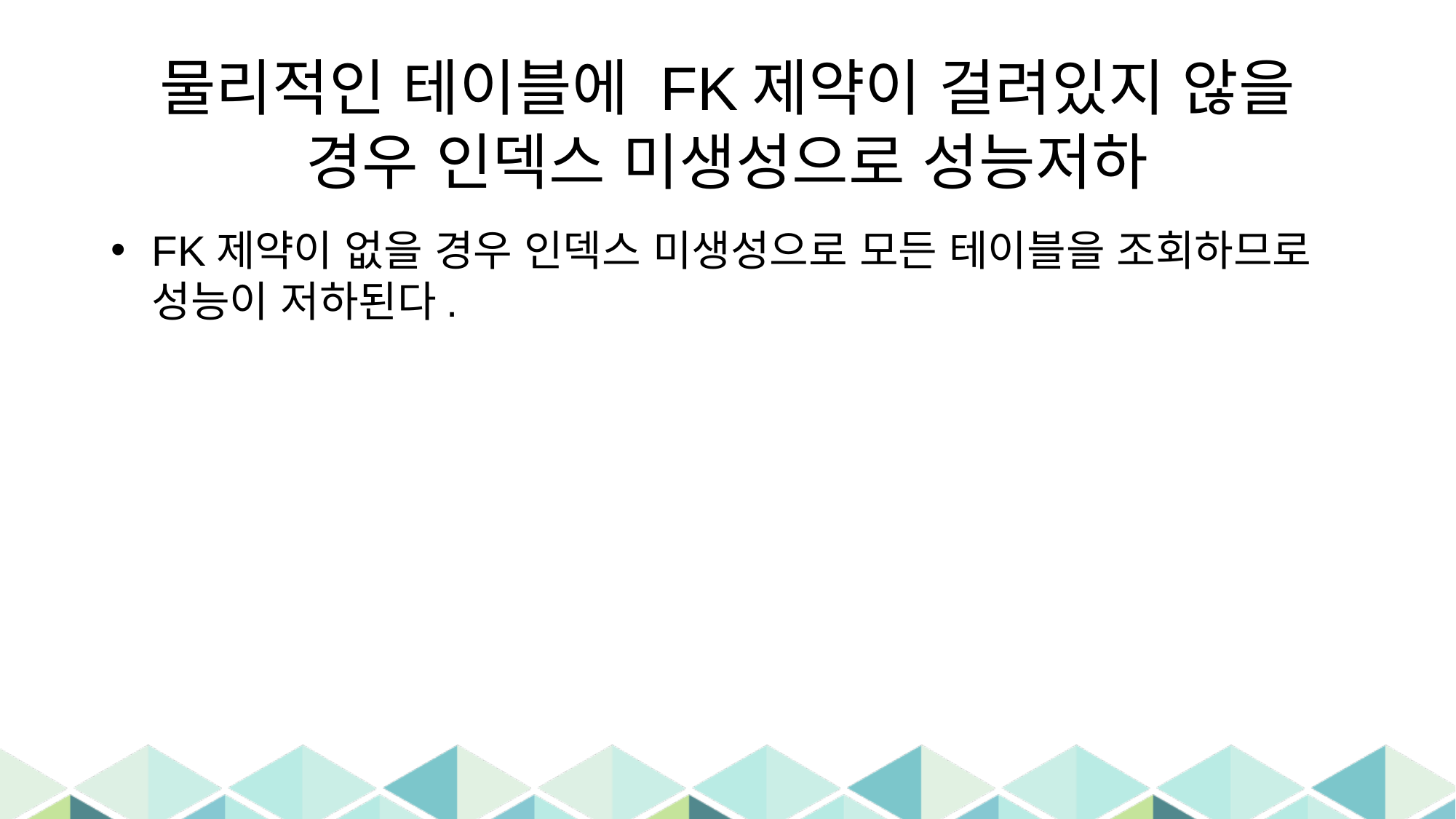

# 물리적인 테이블에 FK제약이 걸려있지 않을 경우 인덱스 미생성으로 성능저하
FK제약이 없을 경우 인덱스 미생성으로 모든 테이블을 조회하므로 성능이 저하된다.